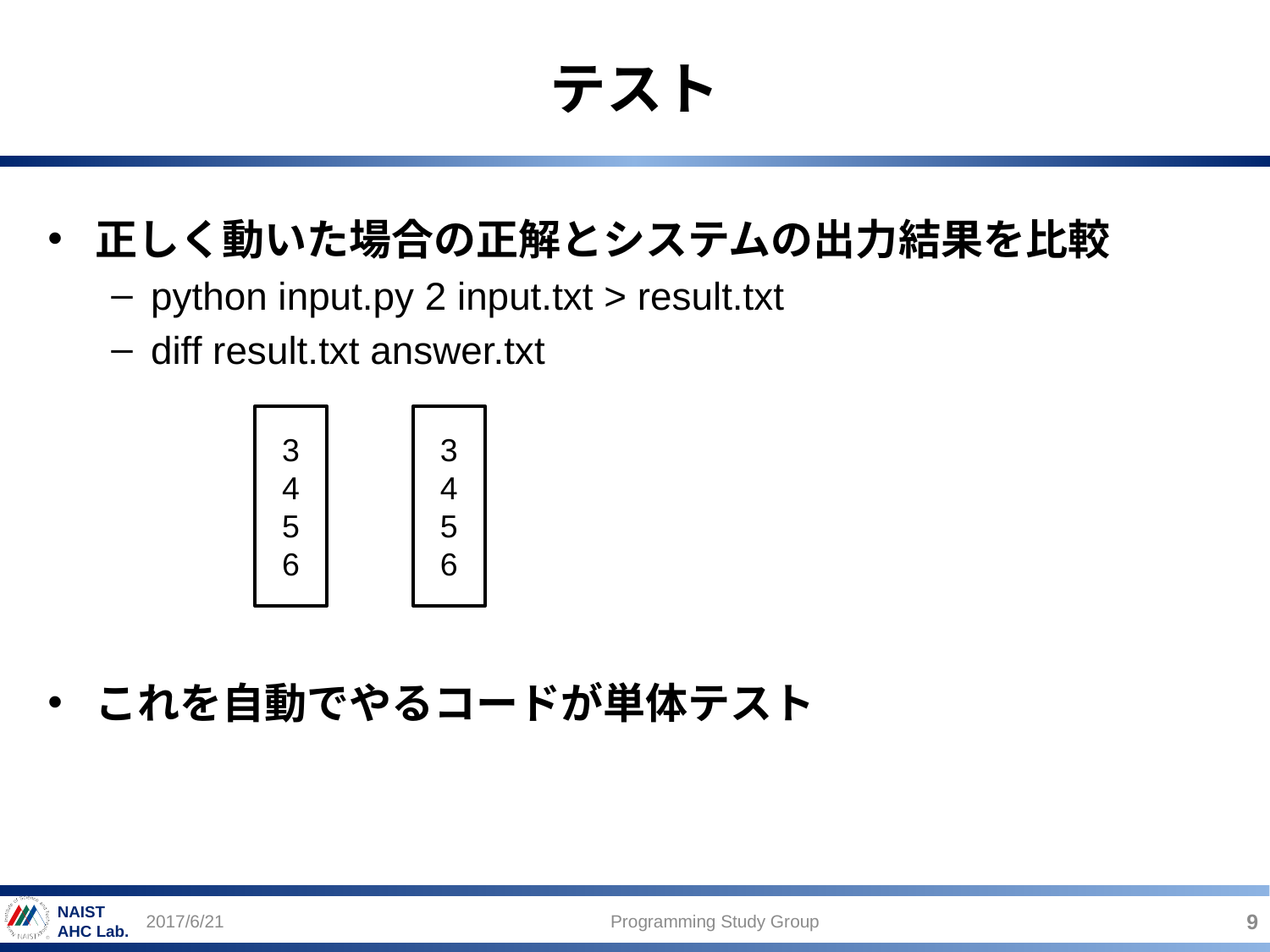

# テスト
正しく動いた場合の正解とシステムの出力結果を比較
python input.py 2 input.txt > result.txt
diff result.txt answer.txt

これを自動でやるコードが単体テスト

3
4
5
6
3
4
5
6
2017/6/21
Programming Study Group
9